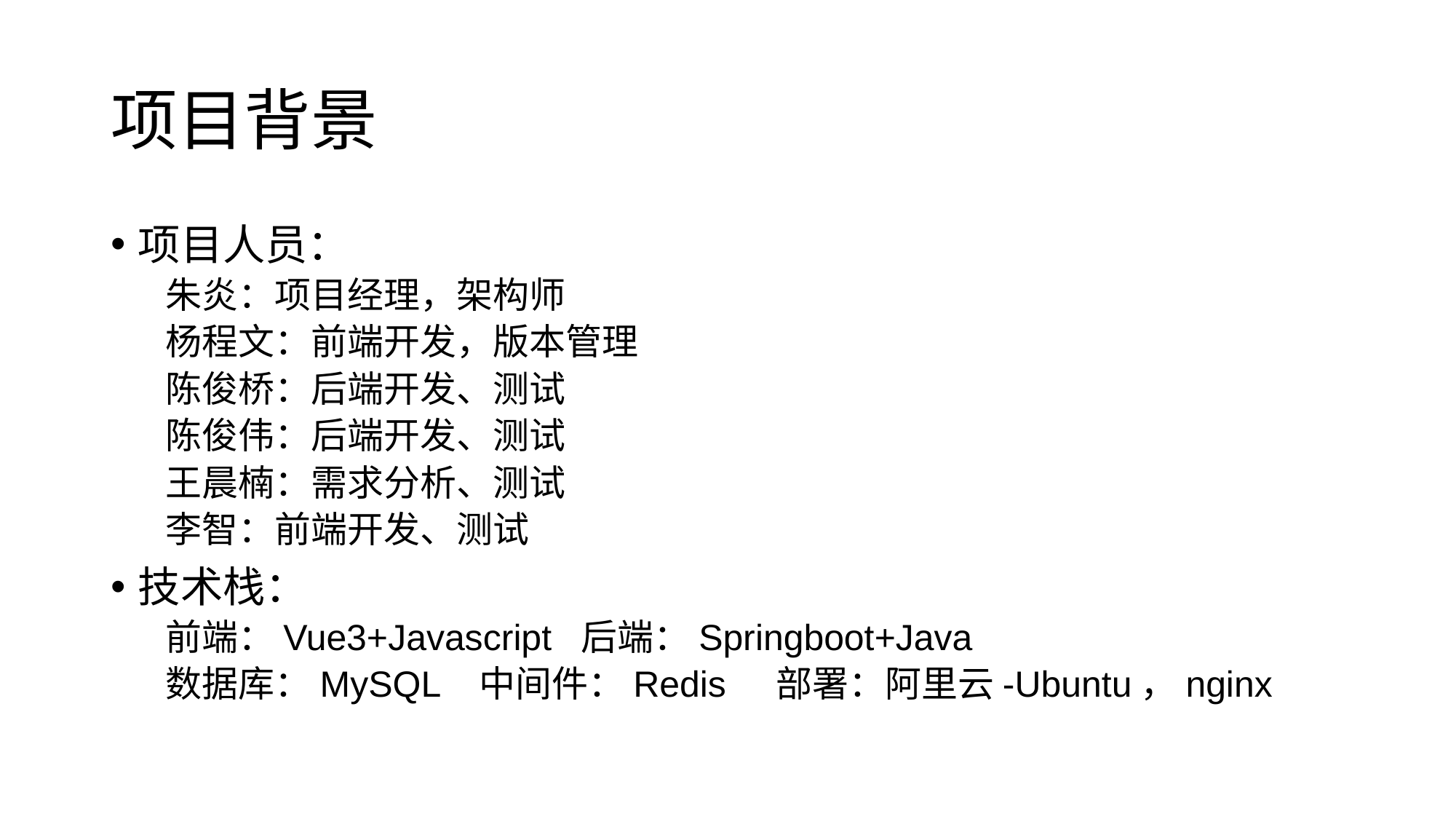

# 项目背景
项目人员：
朱炎：项目经理，架构师
杨程文：前端开发，版本管理
陈俊桥：后端开发、测试
陈俊伟：后端开发、测试
王晨楠：需求分析、测试
李智：前端开发、测试
技术栈：
前端：Vue3+Javascript  后端：Springboot+Java
数据库：MySQL   中间件：Redis    部署：阿里云-Ubuntu，nginx